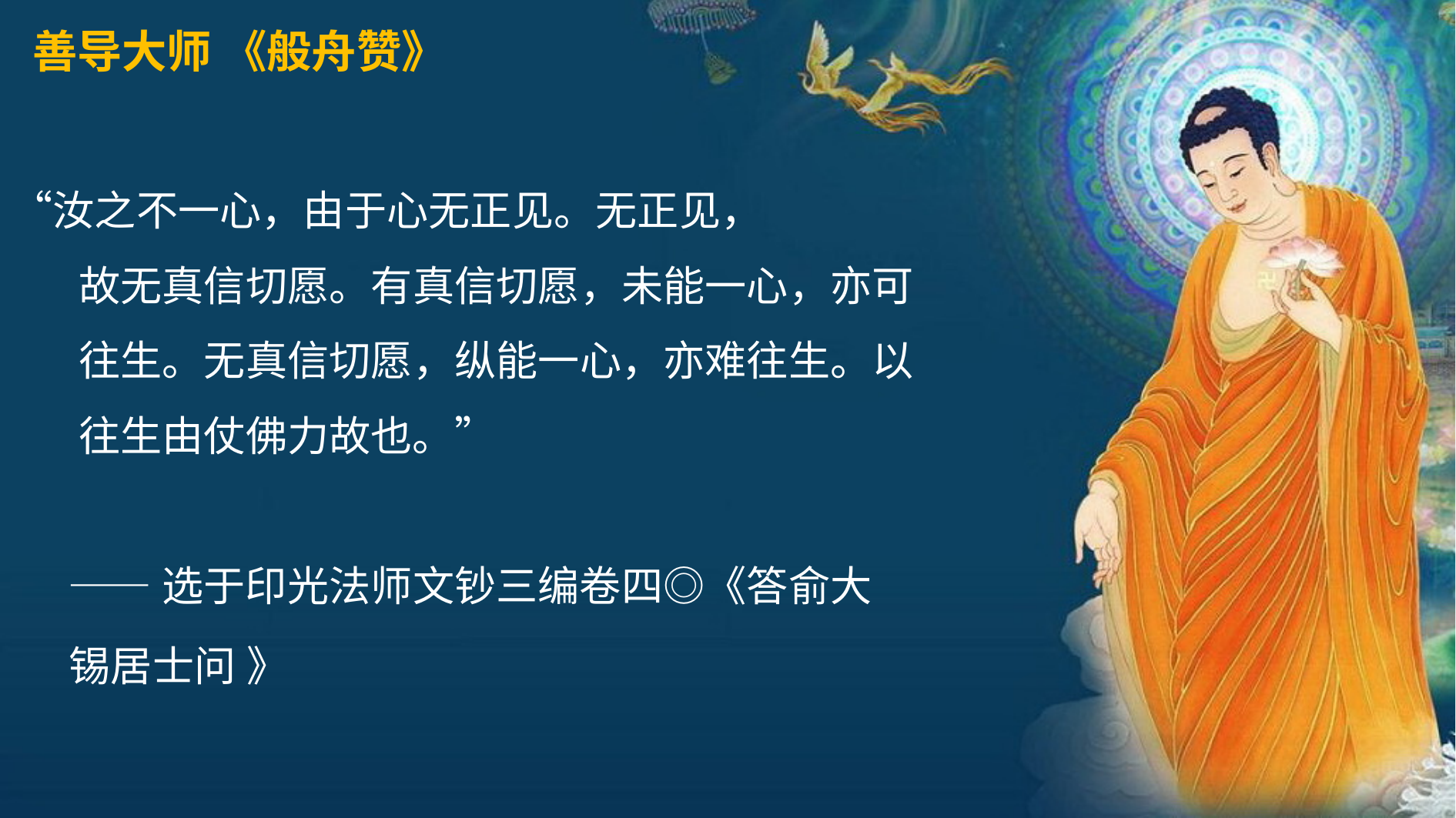

善导大师 《般舟赞》

                   答：“汝之不一心，由于心无正见。无正见，
                                   故无真信切愿。有真信切愿，未能一心，亦可
                                   往生。无真信切愿，纵能一心，亦难往生。以
                                   往生由仗佛力故也。”
                                   ——选于印光法师文钞三编卷四◎《答俞大
                                  锡居士问 》